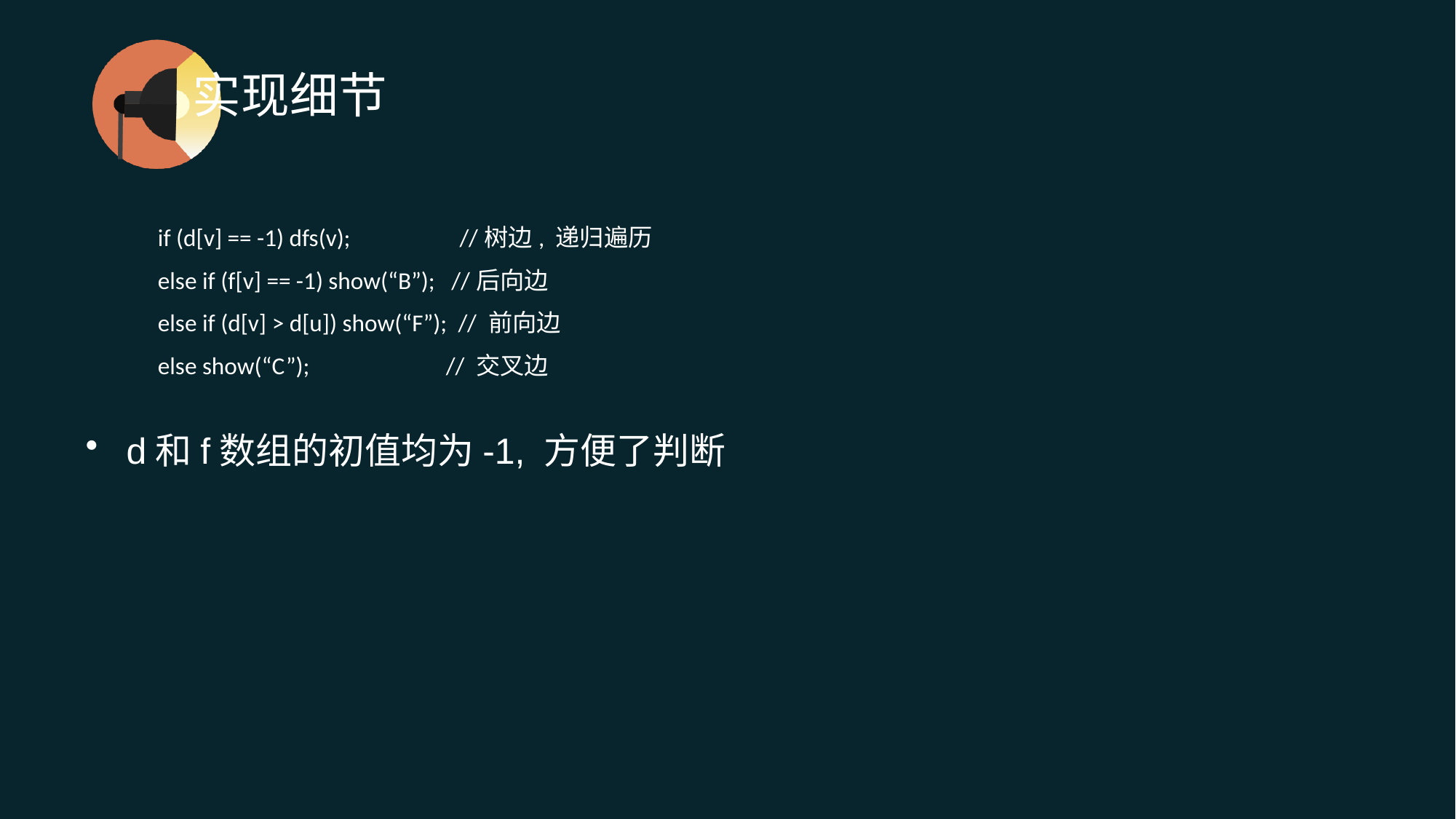

if (d[v] == -1) dfs(v);                    //树边, 递归遍历
else if (f[v] == -1) show(“B”);   //后向边
else if (d[v] > d[u]) show(“F”);  // 前向边
else show(“C”);                         // 交叉边
d和f数组的初值均为-1, 方便了判断
实现细节